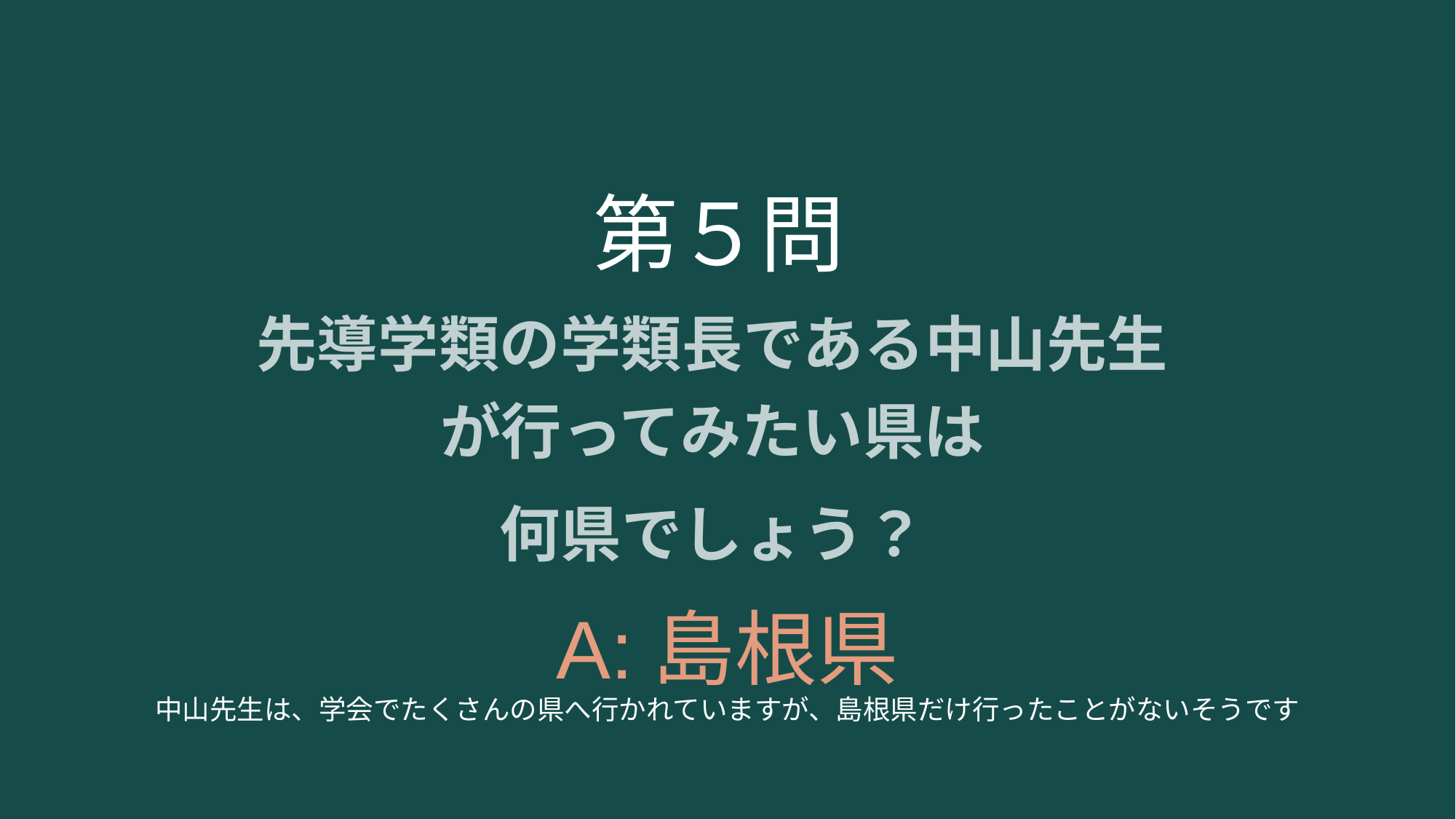

# 第５問
先導学類の学類長である中山先生が行ってみたい県は
何県でしょう？
A:島根県
中山先生は、学会でたくさんの県へ行かれていますが、島根県だけ行ったことがないそうです